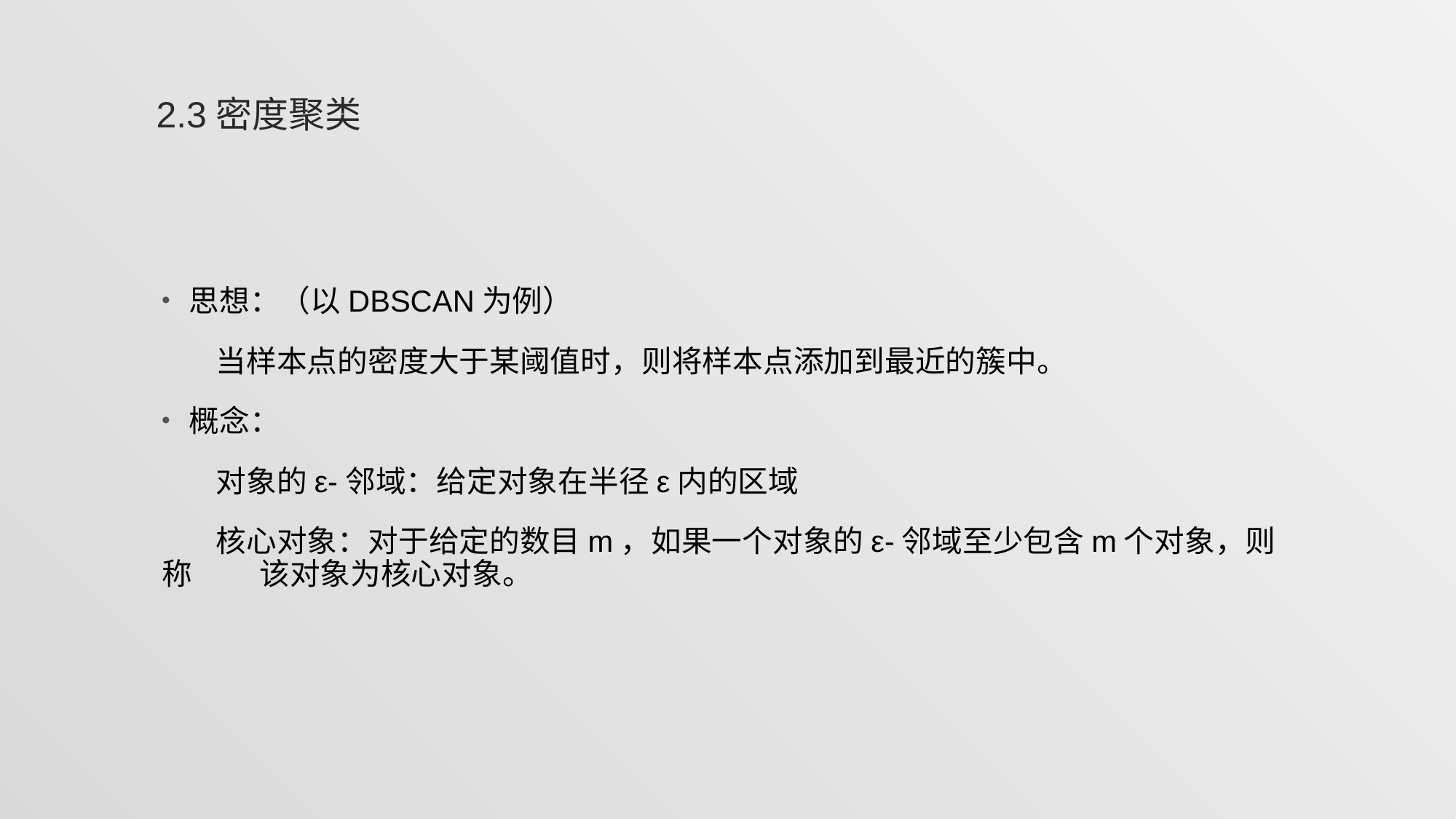

2.3密度聚类
思想：（以DBSCAN为例）
       当样本点的密度大于某阈值时，则将样本点添加到最近的簇中。
概念：
       对象的ε-邻域：给定对象在半径ε内的区域
       核心对象：对于给定的数目m，如果一个对象的ε-邻域至少包含m个对象，则称          该对象为核心对象。